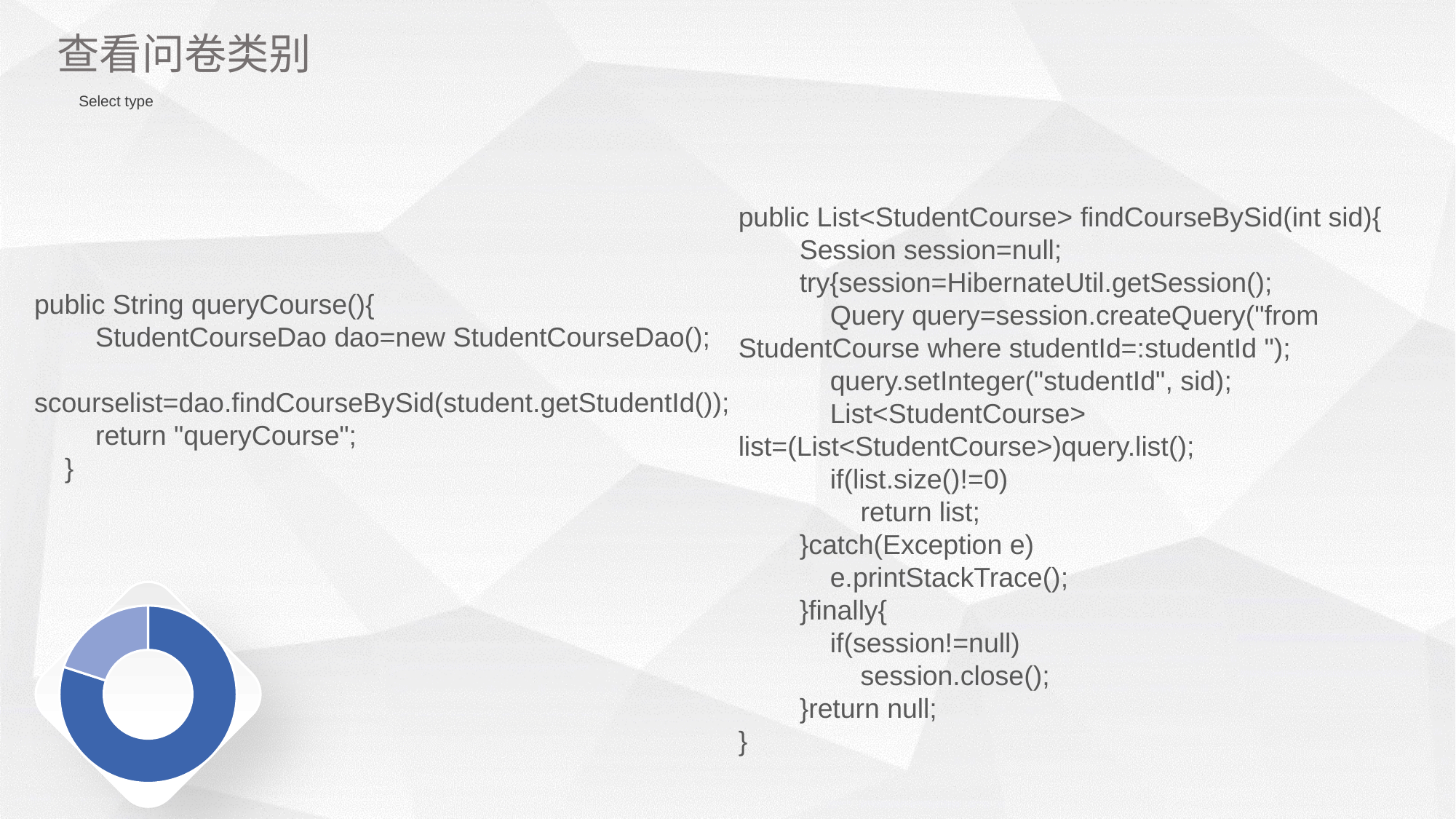

查看问卷类别
Select type
public List<StudentCourse> findCourseBySid(int sid){
        Session session=null;
        try{session=HibernateUtil.getSession();
            Query query=session.createQuery("from StudentCourse where studentId=:studentId ");
            query.setInteger("studentId", sid);
            List<StudentCourse> list=(List<StudentCourse>)query.list();
            if(list.size()!=0)
                return list;
        }catch(Exception e)
            e.printStackTrace();
        }finally{
            if(session!=null)
                session.close();
        }return null;
}
public String queryCourse(){
        StudentCourseDao dao=new StudentCourseDao();
        scourselist=dao.findCourseBySid(student.getStudentId());
        return "queryCourse";
    }

### Chart

| Category | 销售额 |
|---|---|
| A | 0.8 |
| B | 0.2 |